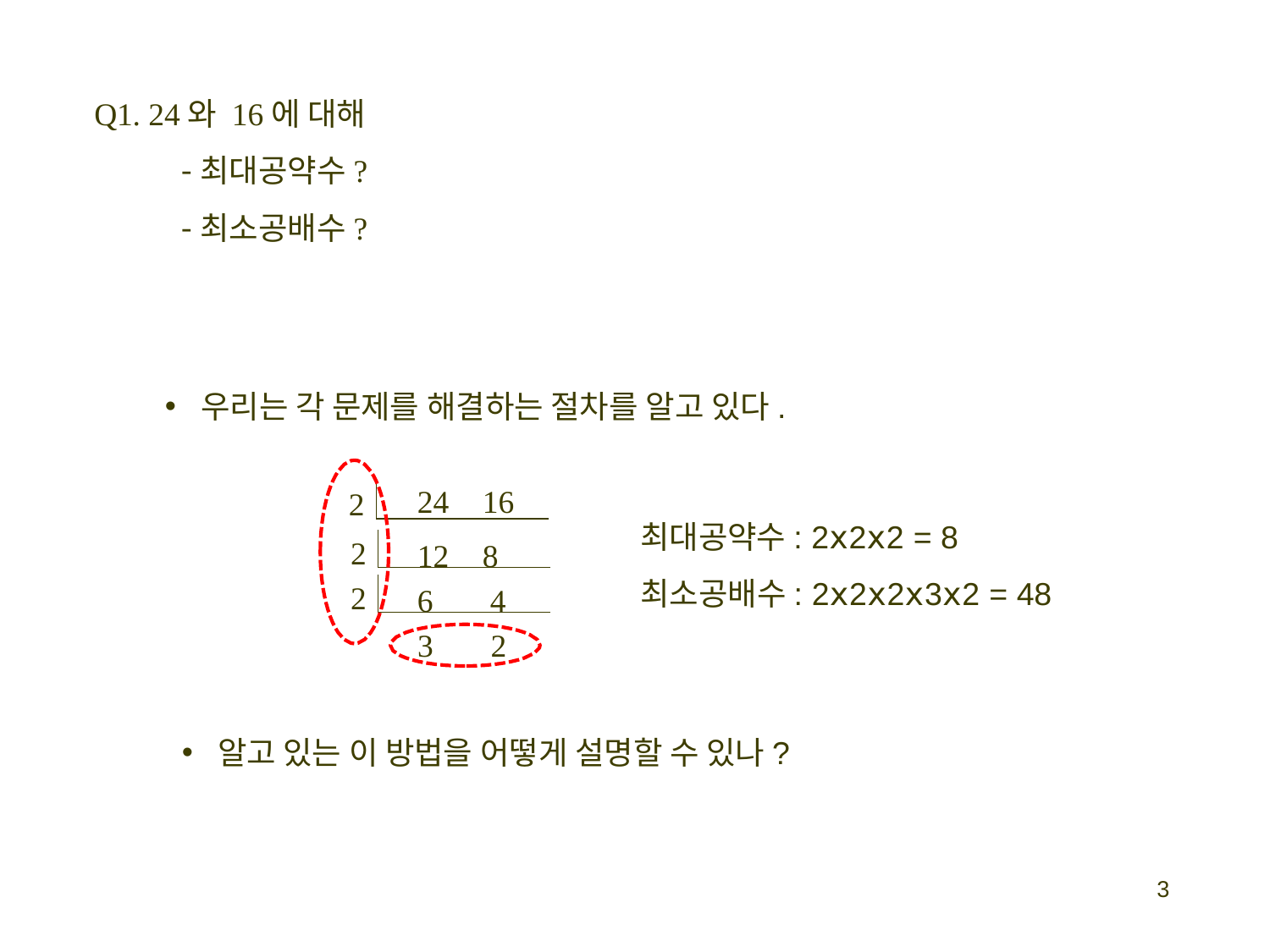

Q1. 24와 16에 대해
최대공약수?
최소공배수?
우리는 각 문제를 해결하는 절차를 알고 있다.

24	16
12	8
6	4
3	2
2
2
2

최대공약수: 2ⅹ2ⅹ2 = 8
최소공배수: 2ⅹ2ⅹ2ⅹ3ⅹ2 = 48

알고 있는 이 방법을 어떻게 설명할 수 있나?
3